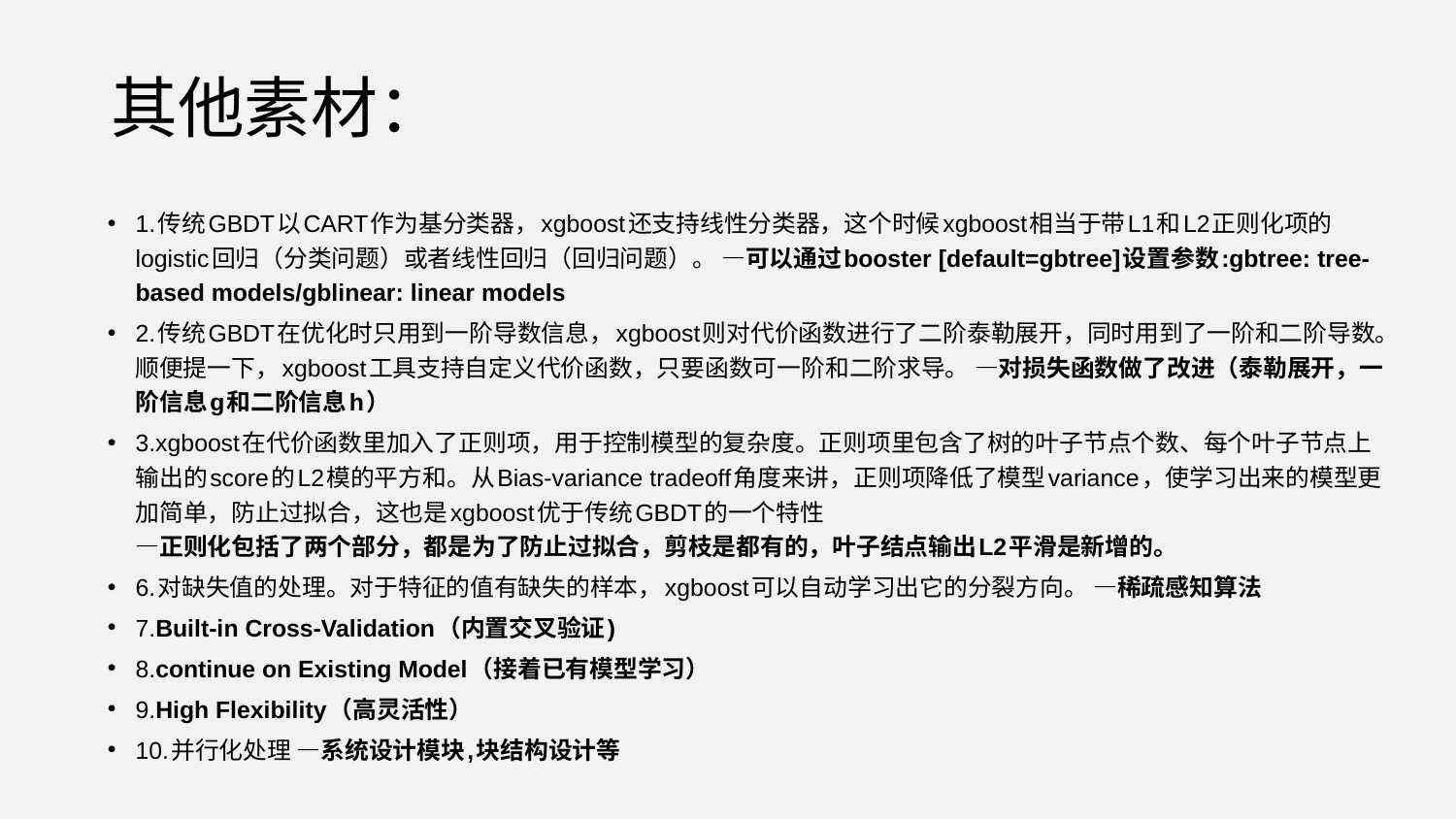

# 其他素材：
1.传统GBDT以CART作为基分类器，xgboost还支持线性分类器，这个时候xgboost相当于带L1和L2正则化项的logistic回归（分类问题）或者线性回归（回归问题）。 —可以通过booster [default=gbtree]设置参数:gbtree: tree-based models/gblinear: linear models
2.传统GBDT在优化时只用到一阶导数信息，xgboost则对代价函数进行了二阶泰勒展开，同时用到了一阶和二阶导数。顺便提一下，xgboost工具支持自定义代价函数，只要函数可一阶和二阶求导。 —对损失函数做了改进（泰勒展开，一阶信息g和二阶信息h）
3.xgboost在代价函数里加入了正则项，用于控制模型的复杂度。正则项里包含了树的叶子节点个数、每个叶子节点上输出的score的L2模的平方和。从Bias-variance tradeoff角度来讲，正则项降低了模型variance，使学习出来的模型更加简单，防止过拟合，这也是xgboost优于传统GBDT的一个特性 
—正则化包括了两个部分，都是为了防止过拟合，剪枝是都有的，叶子结点输出L2平滑是新增的。
6.对缺失值的处理。对于特征的值有缺失的样本，xgboost可以自动学习出它的分裂方向。 —稀疏感知算法
7.Built-in Cross-Validation（内置交叉验证)
8.continue on Existing Model（接着已有模型学习）
9.High Flexibility（高灵活性）
10.并行化处理 —系统设计模块,块结构设计等